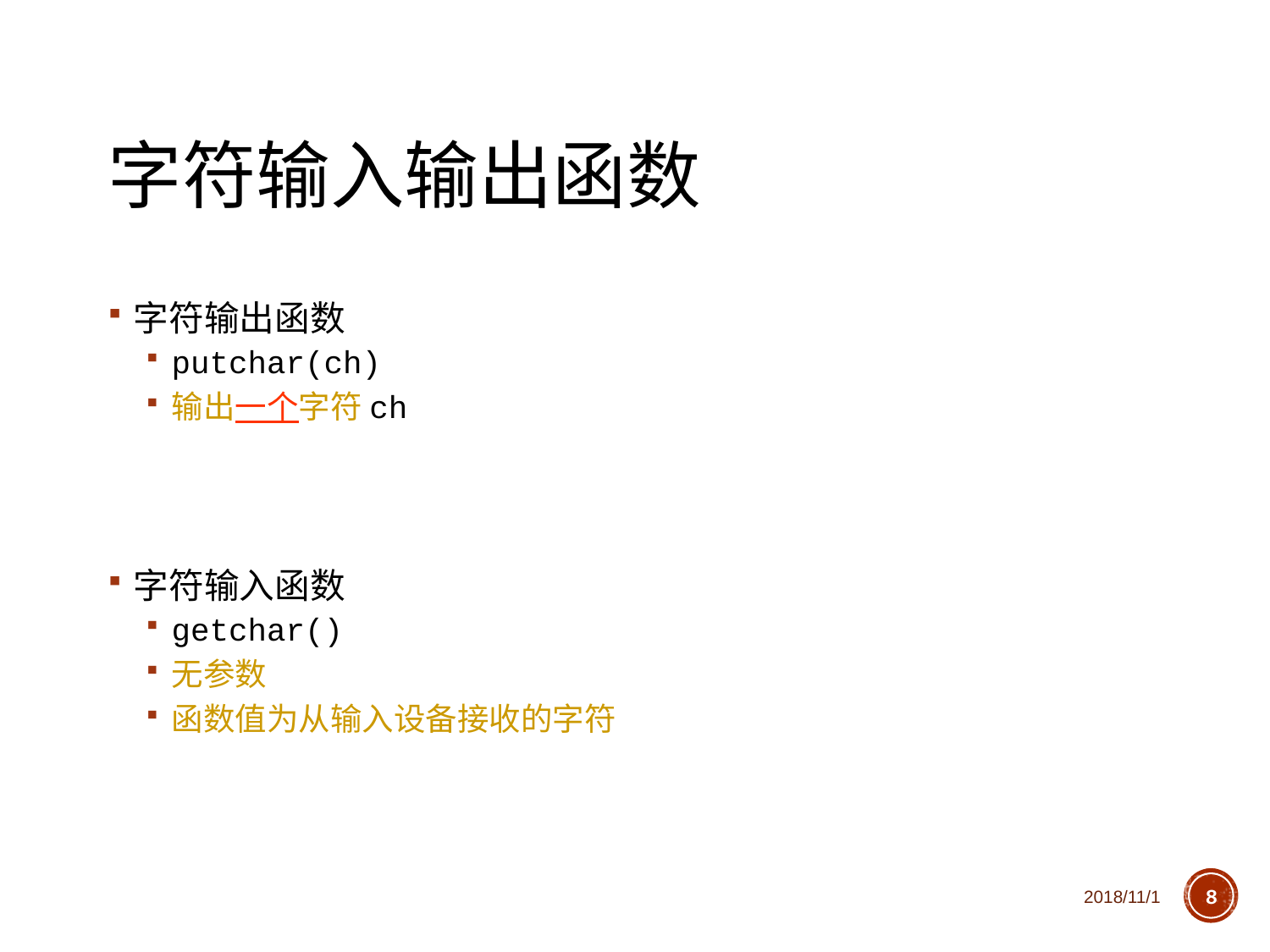

# 字符输入输出函数
字符输出函数
putchar(ch)
输出一个字符ch

字符输入函数
getchar()
无参数
函数值为从输入设备接收的字符
2018/11/1
8